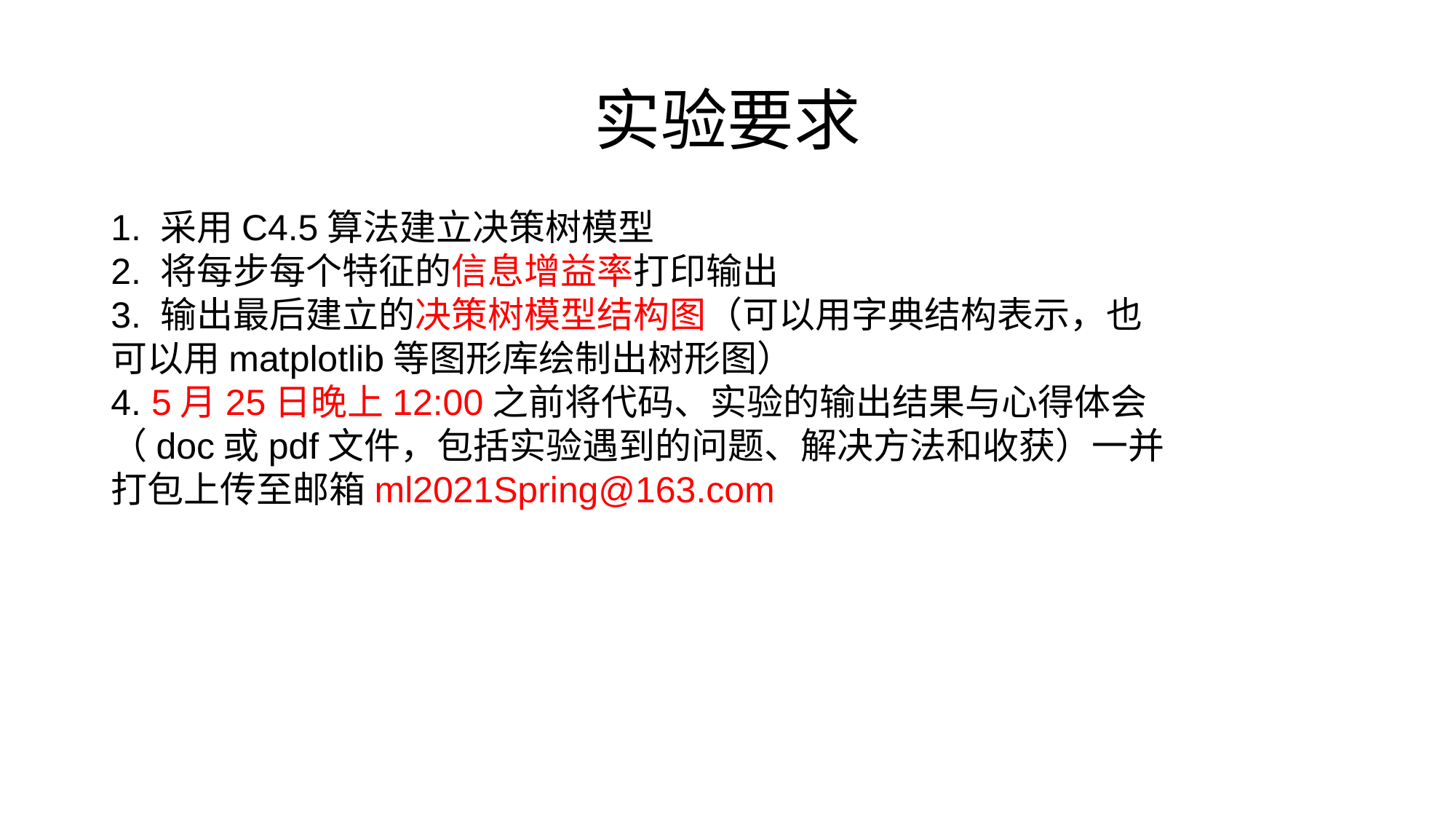

# 实验要求
1. 采用C4.5算法建立决策树模型
2. 将每步每个特征的信息增益率打印输出
3. 输出最后建立的决策树模型结构图（可以用字典结构表示，也可以用matplotlib等图形库绘制出树形图）
4. 5月25日晚上12:00之前将代码、实验的输出结果与心得体会（doc或pdf文件，包括实验遇到的问题、解决方法和收获）一并打包上传至邮箱ml2021Spring@163.com